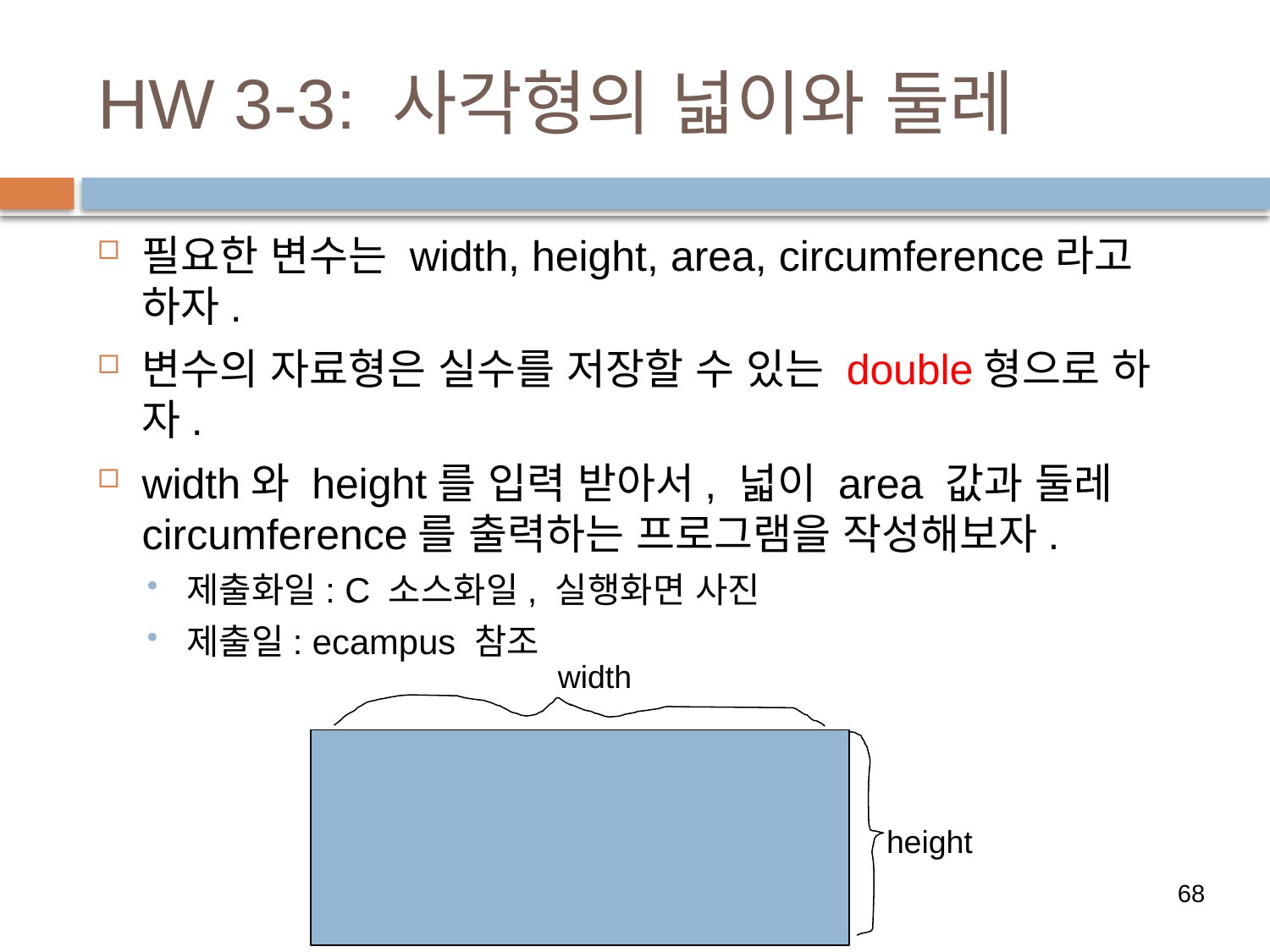

# HW 3-3: 사각형의 넓이와 둘레
필요한 변수는 width, height, area, circumference라고 하자.
변수의 자료형은 실수를 저장할 수 있는 double형으로 하자.
width와 height를 입력 받아서, 넓이 area 값과 둘레 circumference를 출력하는 프로그램을 작성해보자.
제출화일: C 소스화일, 실행화면 사진
제출일: ecampus 참조

width

height
68